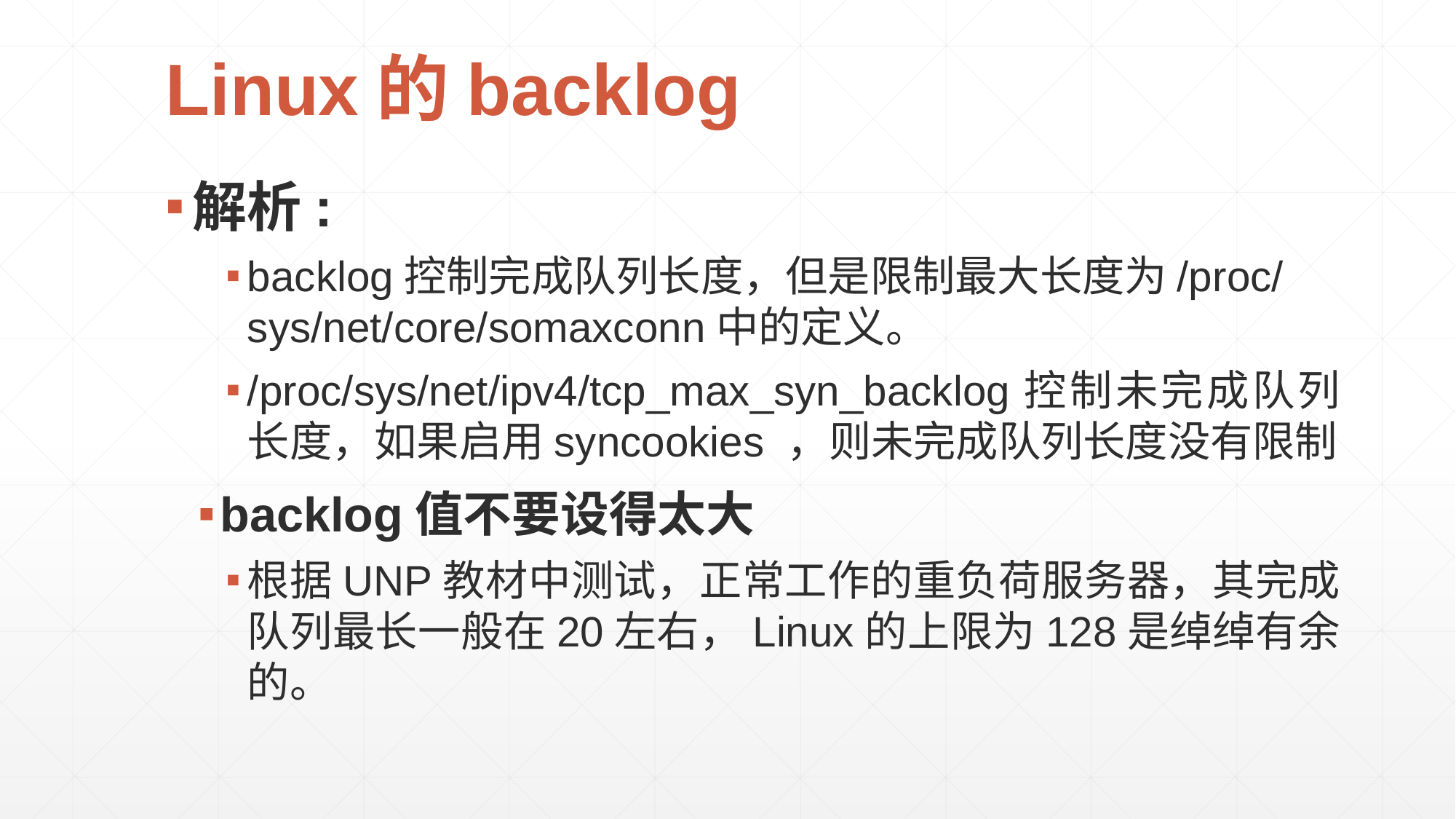

# Linux的backlog
解析:
backlog控制完成队列长度，但是限制最大长度为/proc/sys/net/core/somaxconn中的定义。
/proc/sys/net/ipv4/tcp_max_syn_backlog控制未完成队列长度，如果启用syncookies ，则未完成队列长度没有限制
backlog值不要设得太大
根据UNP教材中测试，正常工作的重负荷服务器，其完成队列最长一般在20左右，Linux的上限为128是绰绰有余的。